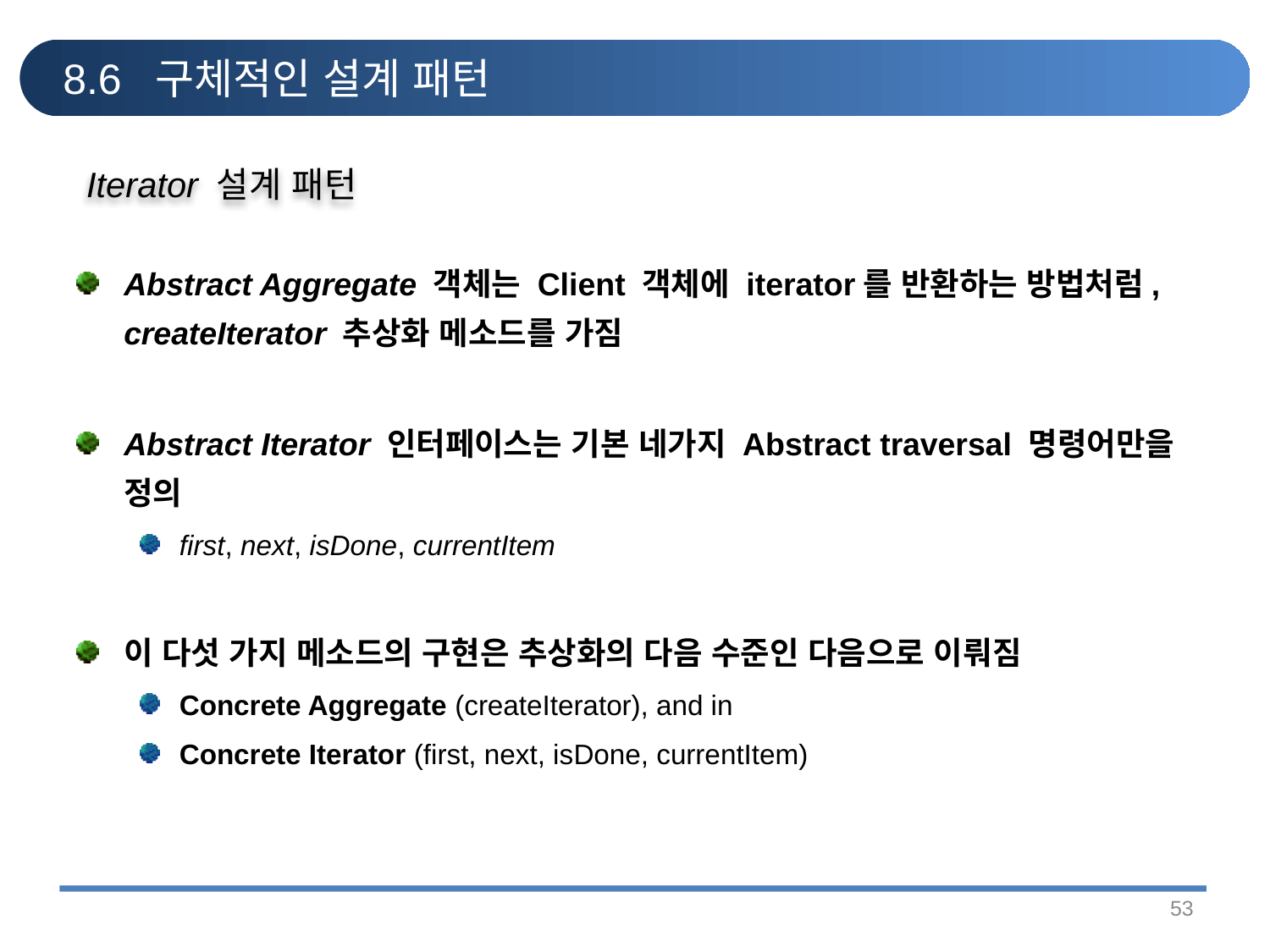

# 8.6  구체적인 설계 패턴
Iterator 설계 패턴
Abstract Aggregate 객체는 Client 객체에 iterator를 반환하는 방법처럼, createIterator 추상화 메소드를 가짐

Abstract Iterator 인터페이스는 기본 네가지 Abstract traversal 명령어만을 정의
first, next, isDone, currentItem

이 다섯 가지 메소드의 구현은 추상화의 다음 수준인 다음으로 이뤄짐
Concrete Aggregate (createIterator), and in
Concrete Iterator (first, next, isDone, currentItem)
53